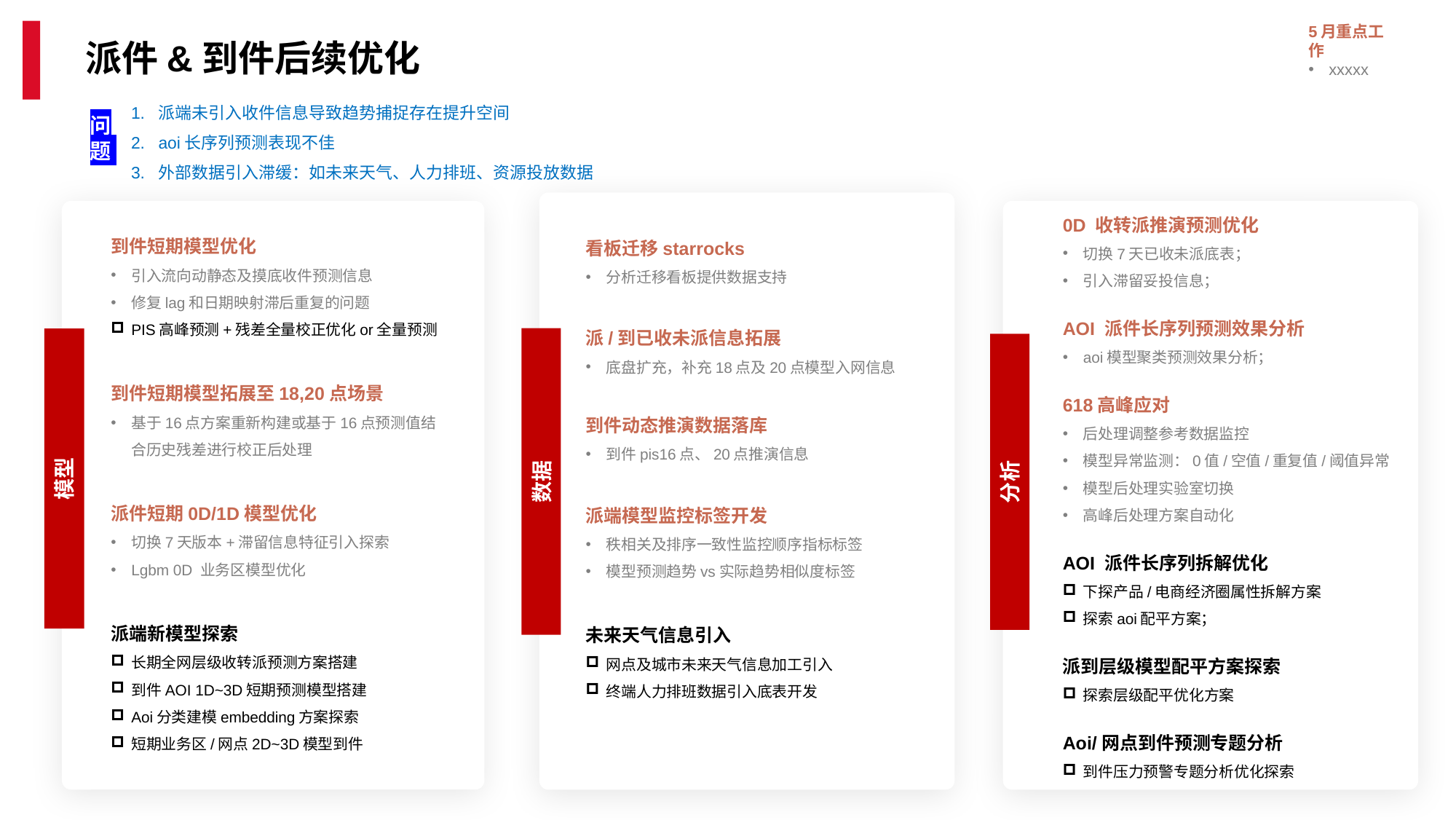

5月重点工作
xxxxx
派件&到件后续优化
派端未引入收件信息导致趋势捕捉存在提升空间
aoi长序列预测表现不佳
外部数据引入滞缓：如未来天气、人力排班、资源投放数据
问题

数据

模型

分析
0D 收转派推演预测优化
切换7天已收未派底表；
引入滞留妥投信息；

AOI 派件长序列预测效果分析
aoi模型聚类预测效果分析；

618高峰应对
后处理调整参考数据监控
模型异常监测：0值/空值/重复值/阈值异常
模型后处理实验室切换
高峰后处理方案自动化

AOI 派件长序列拆解优化
下探产品/电商经济圈属性拆解方案
探索aoi配平方案；

派到层级模型配平方案探索
探索层级配平优化方案

Aoi/网点到件预测专题分析
到件压力预警专题分析优化探索
到件短期模型优化
引入流向动静态及摸底收件预测信息
修复lag和日期映射滞后重复的问题
PIS高峰预测+残差全量校正优化or全量预测

到件短期模型拓展至18,20点场景
基于16点方案重新构建或基于16点预测值结合历史残差进行校正后处理

派件短期0D/1D模型优化
切换7天版本+滞留信息特征引入探索
Lgbm 0D 业务区模型优化

派端新模型探索
长期全网层级收转派预测方案搭建
到件AOI 1D~3D短期预测模型搭建
Aoi分类建模embedding方案探索
短期业务区/网点2D~3D模型到件
看板迁移starrocks
分析迁移看板提供数据支持

派/到已收未派信息拓展
底盘扩充，补充18点及20点模型入网信息

到件动态推演数据落库
到件pis16点、20点推演信息

派端模型监控标签开发
秩相关及排序一致性监控顺序指标标签
模型预测趋势vs实际趋势相似度标签

未来天气信息引入
网点及城市未来天气信息加工引入
终端人力排班数据引入底表开发